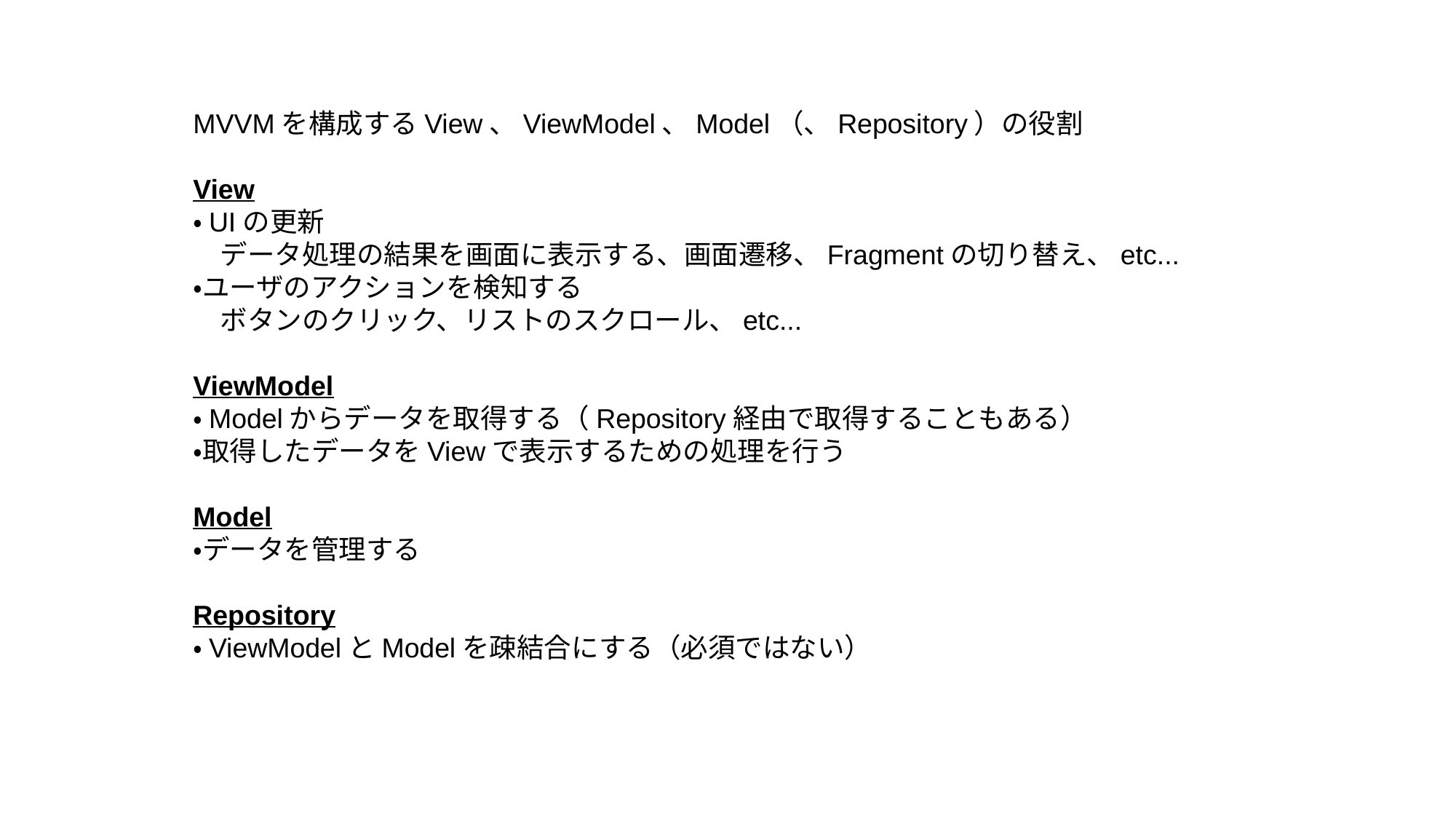

MVVMを構成するView、ViewModel、Model（、Repository）の役割

View
・UIの更新
　データ処理の結果を画面に表示する、画面遷移、Fragmentの切り替え、etc...
・ユーザのアクションを検知する
　ボタンのクリック、リストのスクロール、etc...

ViewModel
・Modelからデータを取得する（Repository経由で取得することもある）
・取得したデータをViewで表示するための処理を行う

Model
・データを管理する

Repository
・ViewModelとModelを疎結合にする（必須ではない）